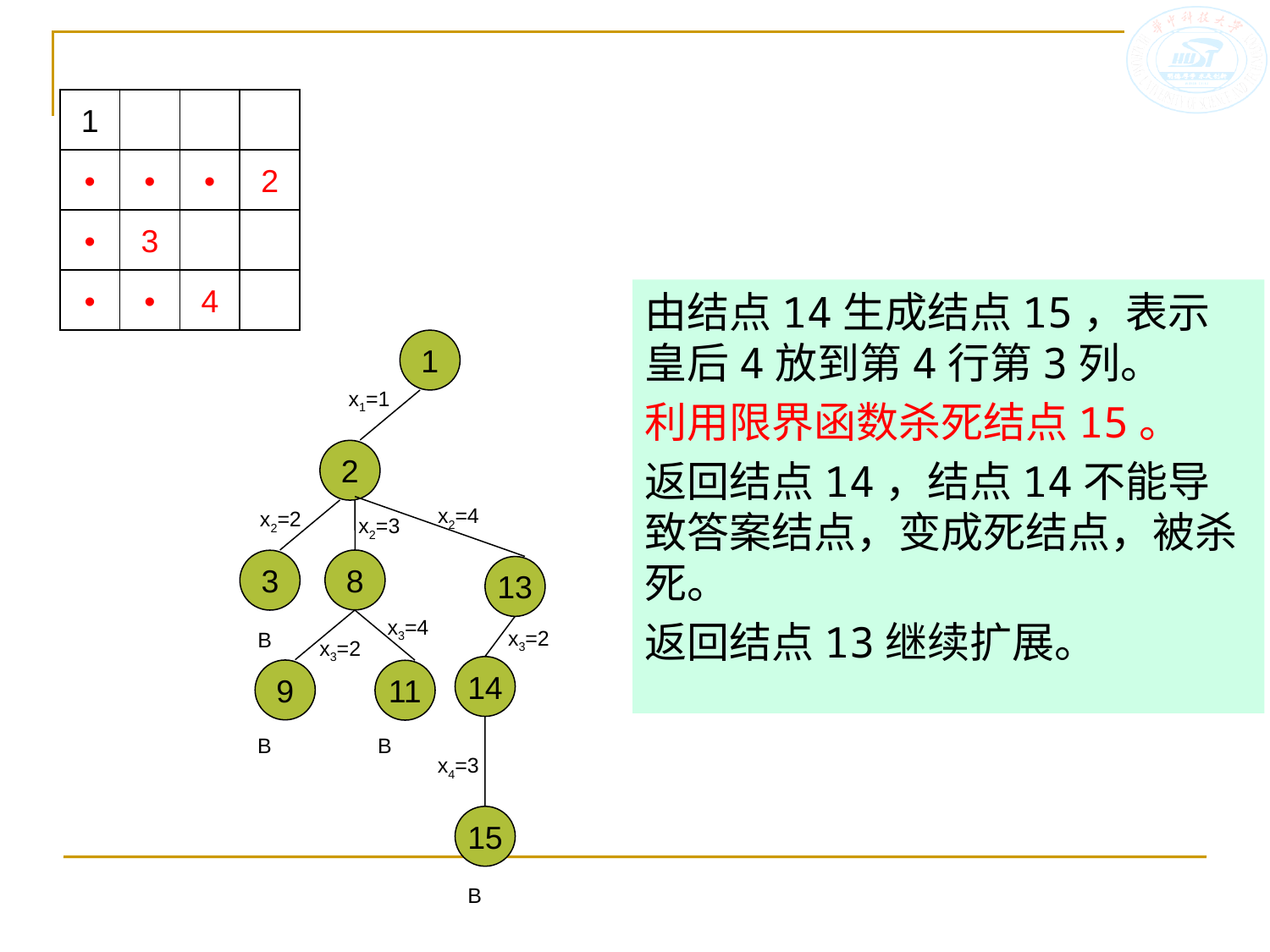

1

•
•
•
2
•
3

•
•
4

由结点14生成结点15，表示皇后4放到第4行第3列。
利用限界函数杀死结点15。
返回结点14，结点14不能导致答案结点，变成死结点，被杀死。
返回结点13继续扩展。
1
x1=1

2

x2=4
x2=2

x2=3
8
3
13
x3=4

x3=2
B
x3=2
14
9
11

B
B
x4=3
15
B